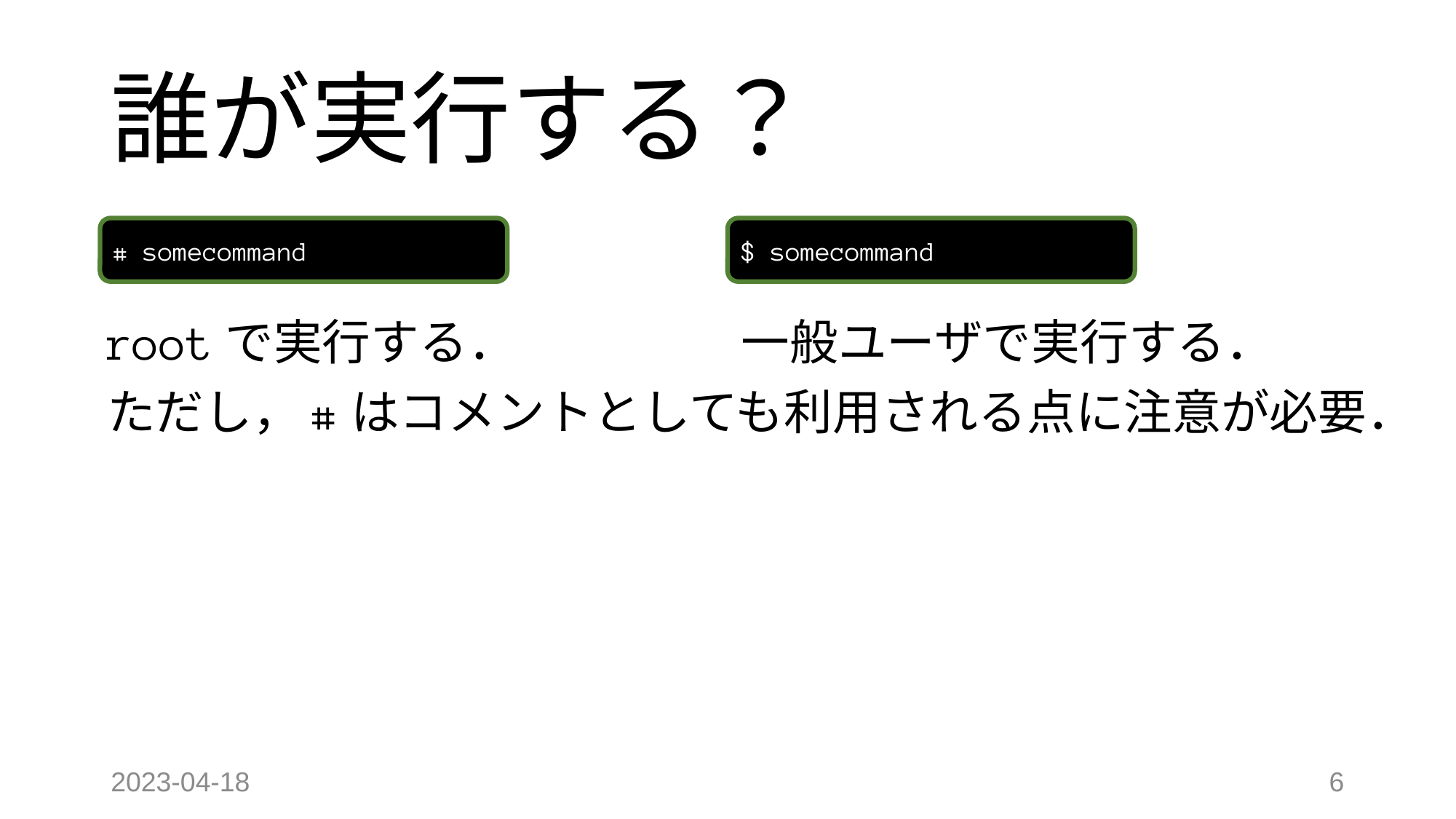

# 誰が実行する？

# somecommand
$ somecommand
rootで実行する．
一般ユーザで実行する．
ただし，#はコメントとしても利用される点に注意が必要．
2023-04-18
6